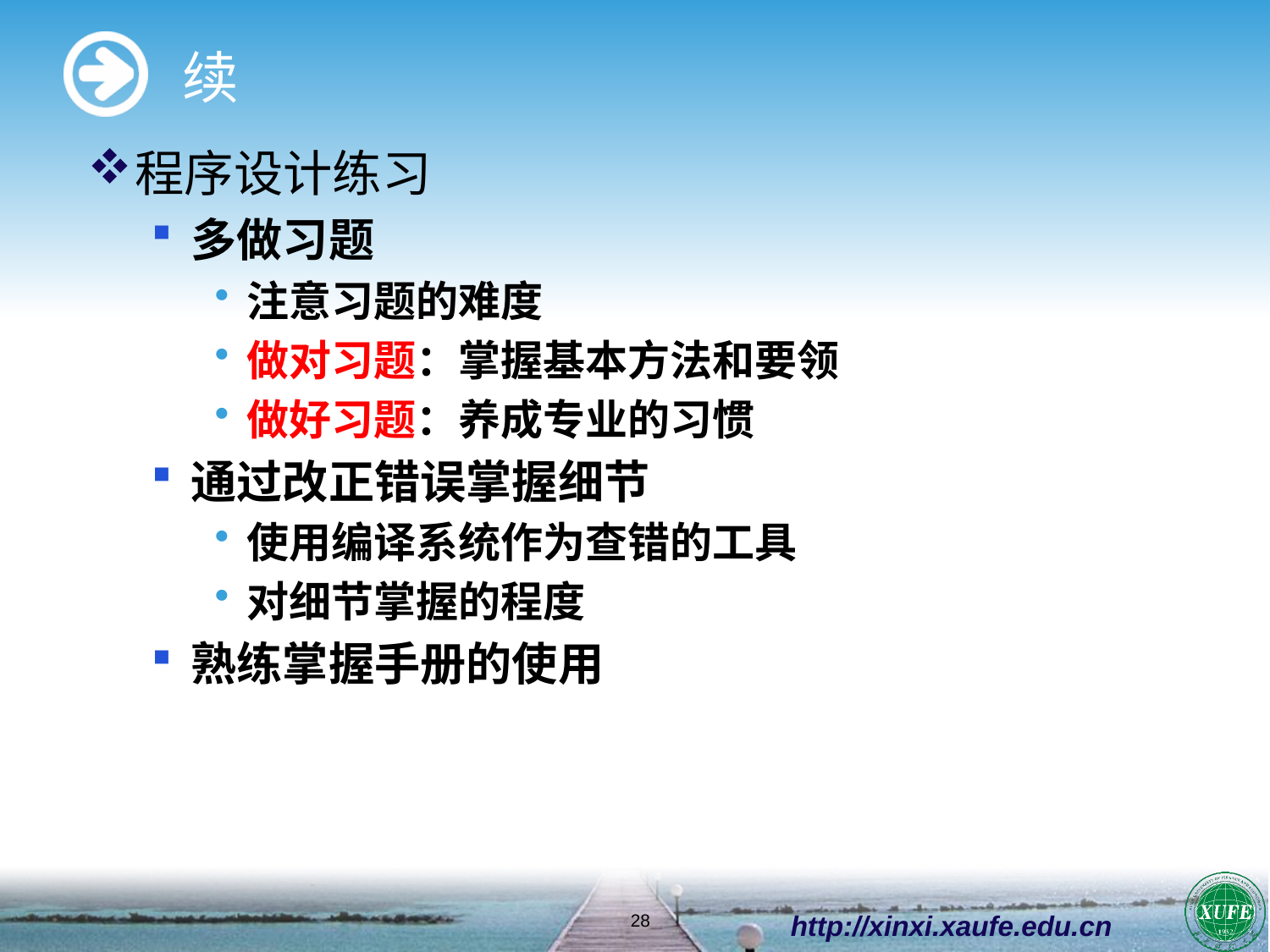

# 续
程序设计练习
多做习题
注意习题的难度
做对习题：掌握基本方法和要领
做好习题：养成专业的习惯
通过改正错误掌握细节
使用编译系统作为查错的工具
对细节掌握的程度
熟练掌握手册的使用
http://xinxi.xaufe.edu.cn
28